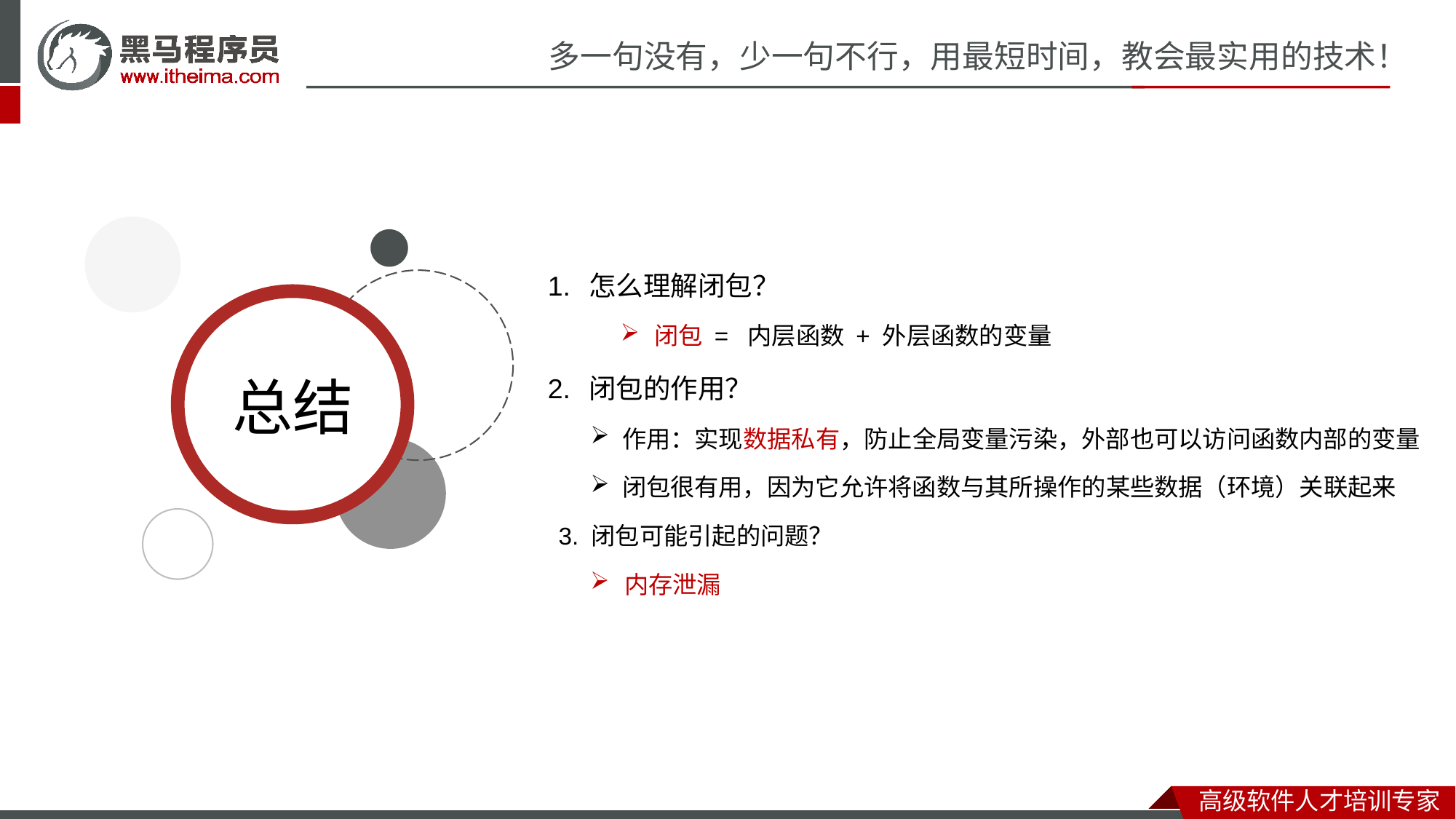

怎么理解闭包？
闭包 =  内层函数 + 外层函数的变量
闭包的作用？
作用：实现数据私有，防止全局变量污染，外部也可以访问函数内部的变量
闭包很有用，因为它允许将函数与其所操作的某些数据（环境）关联起来
3. 闭包可能引起的问题？
内存泄漏